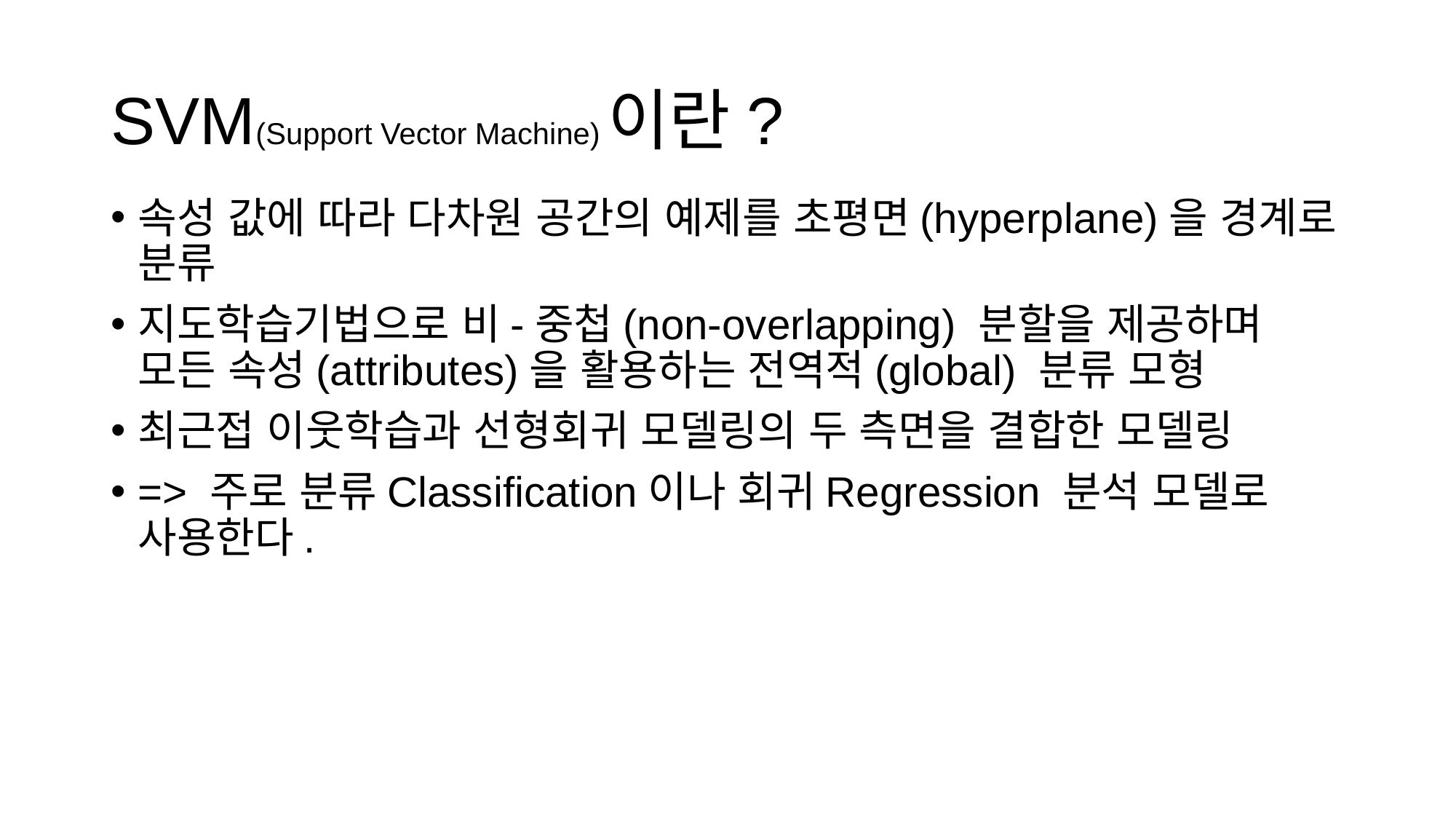

# SVM(Support Vector Machine)이란?
속성 값에 따라 다차원 공간의 예제를 초평면(hyperplane)을 경계로 분류
지도학습기법으로 비-중첩(non-overlapping) 분할을 제공하며 모든 속성(attributes)을 활용하는 전역적(global) 분류 모형
최근접 이웃학습과 선형회귀 모델링의 두 측면을 결합한 모델링
=> 주로 분류Classification이나 회귀Regression 분석 모델로 사용한다.